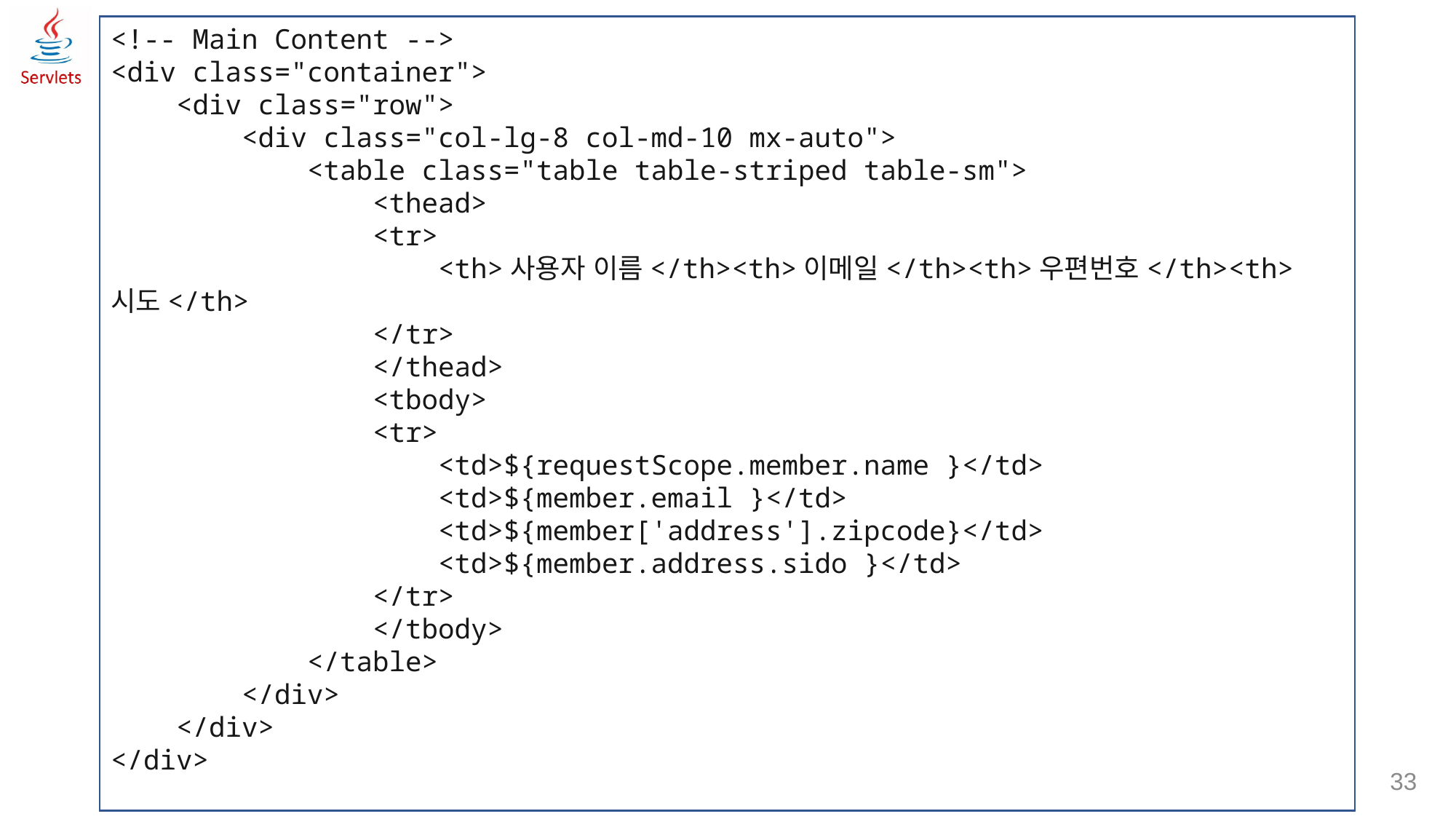

<!-- Main Content -->
<div class="container">
    <div class="row">
        <div class="col-lg-8 col-md-10 mx-auto">
            <table class="table table-striped table-sm">
                <thead>
                <tr>
                    <th>사용자 이름</th><th>이메일</th><th>우편번호</th><th>시도</th>
                </tr>
                </thead>
                <tbody>
                <tr>
                    <td>${requestScope.member.name }</td>
                    <td>${member.email }</td>
                    <td>${member['address'].zipcode}</td>
                    <td>${member.address.sido }</td>
                </tr>
                </tbody>
            </table>
        </div>
    </div>
</div>
33